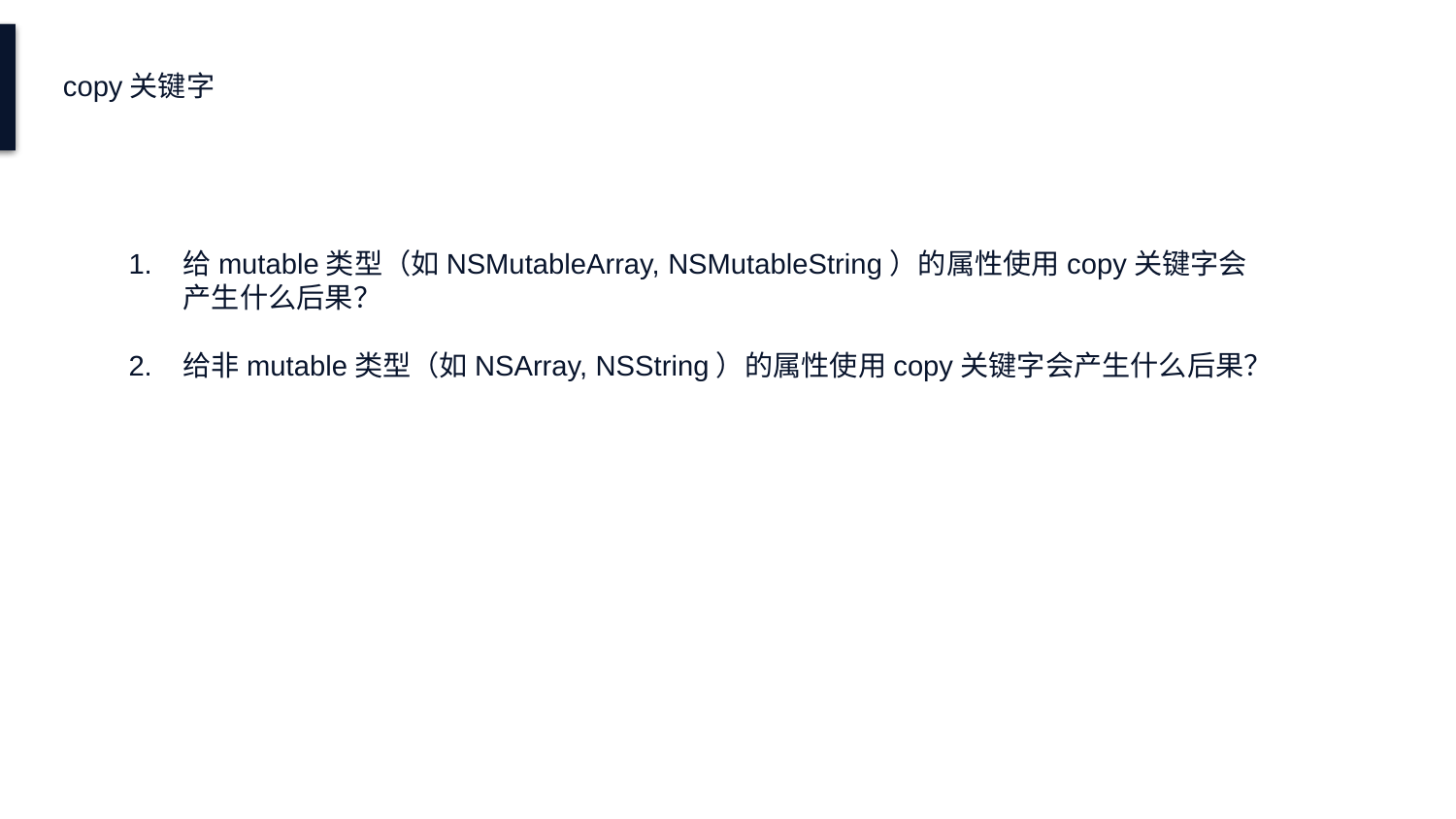

copy关键字
给mutable类型（如NSMutableArray, NSMutableString）的属性使用copy关键字会产生什么后果？

给非mutable类型（如NSArray, NSString）的属性使用copy关键字会产生什么后果？